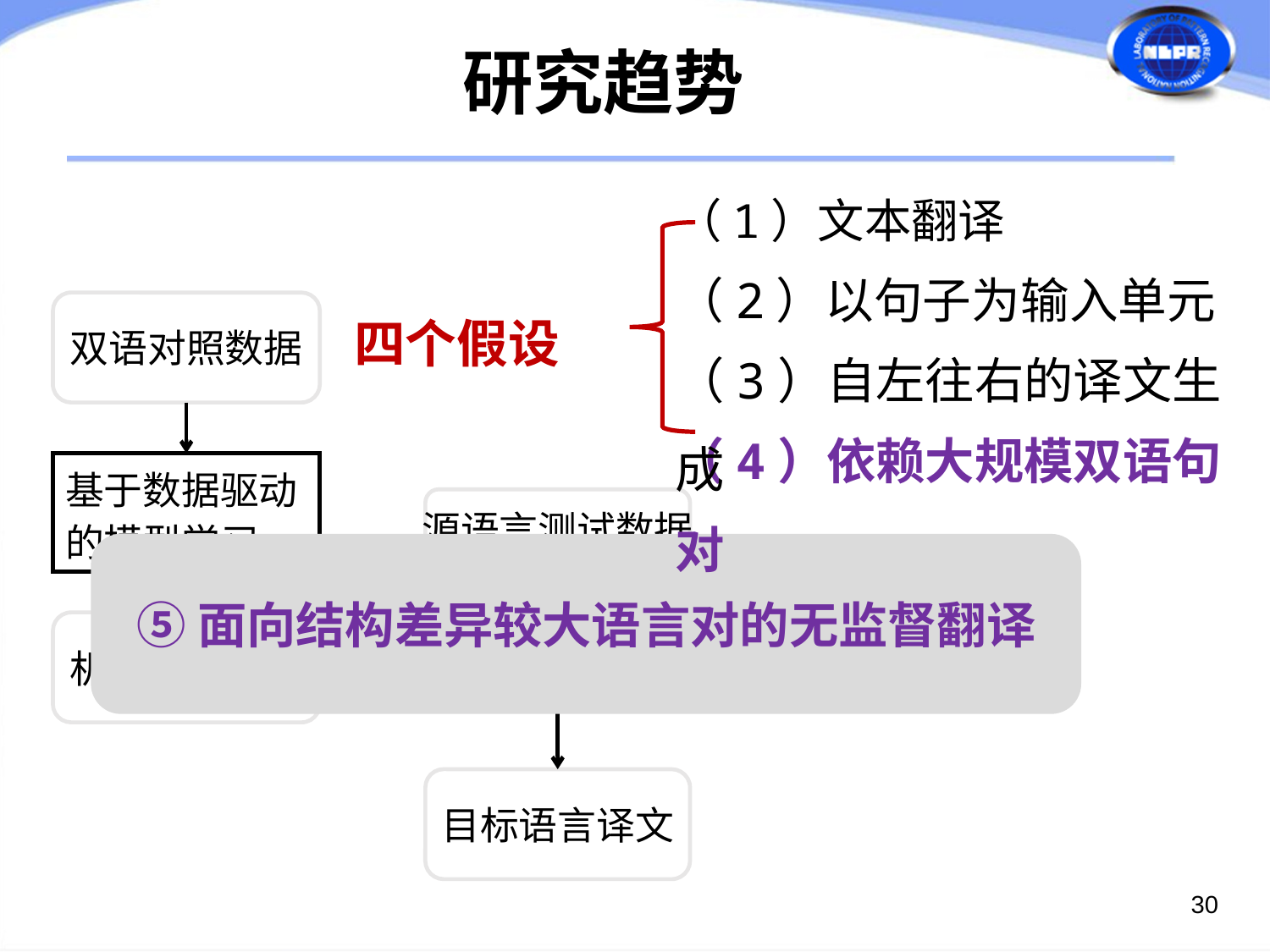

研究趋势
（1）文本翻译

（2）以句子为输入单元
四个假设
双语对照数据
基于数据驱动的模型学习
源语言测试数据
机器翻译模型
解码器
目标语言译文
（3）自左往右的译文生成
（4）依赖大规模双语句对
⑤面向结构差异较大语言对的无监督翻译
30